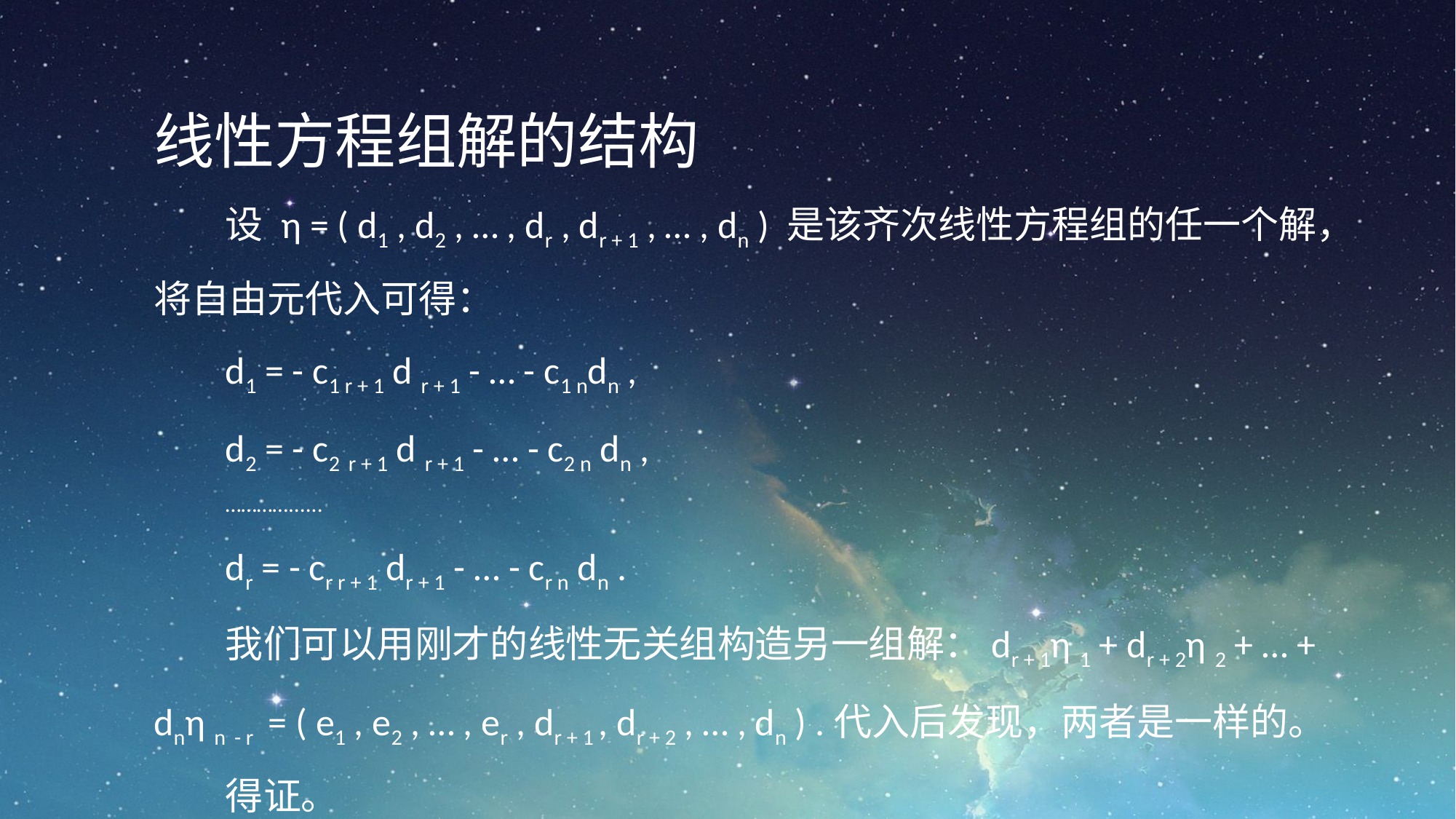

线性方程组解的结构
设 η = ( d1 , d2 , … , dr , dr + 1 , … , dn ) 是该齐次线性方程组的任一个解，将自由元代入可得：
d1 = - c1 r + 1 d r + 1 - … - c1 ndn ,
d2 = - c2 r + 1 d r + 1 - … - c2 n dn ,
…………......
dr = - cr r + 1 dr + 1 - … - cr n dn .
我们可以用刚才的线性无关组构造另一组解：dr + 1η 1 + dr + 2η 2 + … + dnη n - r   = ( e1 , e2 , … , er , dr + 1 , dr + 2 , … , dn ) .代入后发现，两者是一样的。
得证。